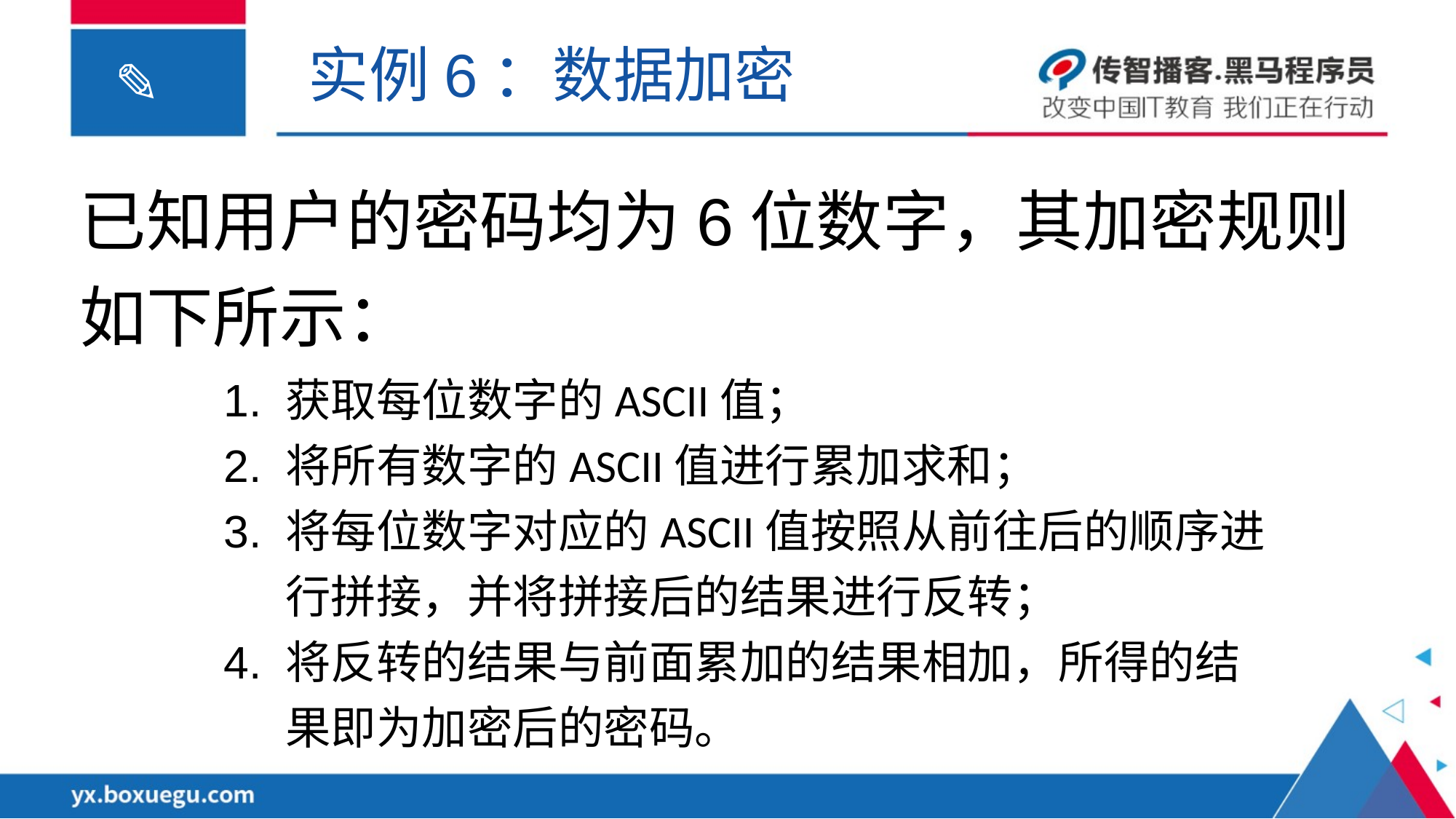

实例6：数据加密
已知用户的密码均为6位数字，其加密规则如下所示：
获取每位数字的ASCII值；
将所有数字的ASCII值进行累加求和；
将每位数字对应的ASCII值按照从前往后的顺序进行拼接，并将拼接后的结果进行反转；
将反转的结果与前面累加的结果相加，所得的结果即为加密后的密码。